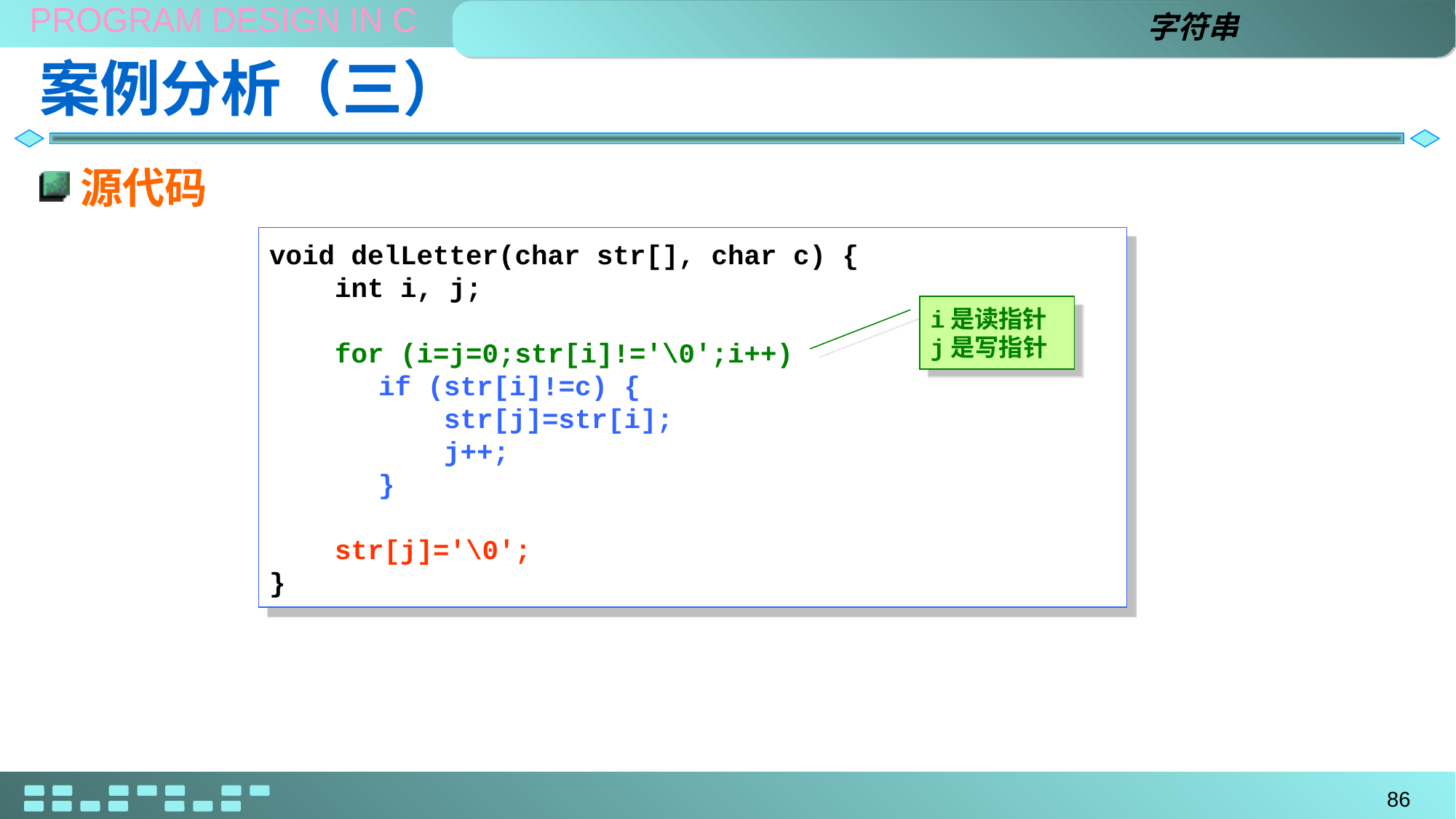

字符串
# 案例分析（三）
源代码

void delLetter(char str[], char c) {
    int i, j;

    for (i=j=0;str[i]!='\0';i++)
	if (str[i]!=c) {
	    str[j]=str[i];
	    j++;
	}

    str[j]='\0';
}
i是读指针
j是写指针
86